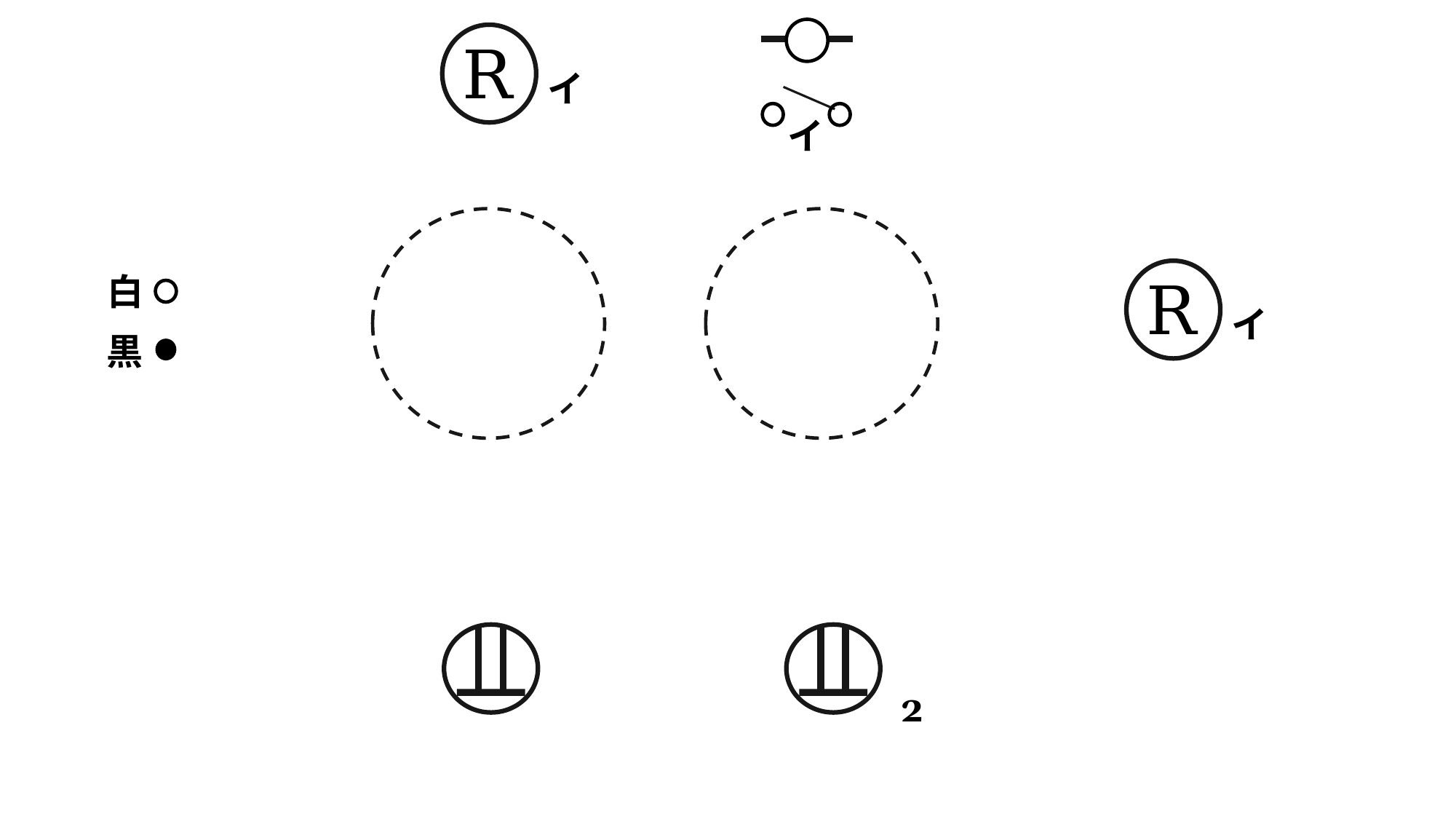

R
イ

イ

R
白

イ
黒

2